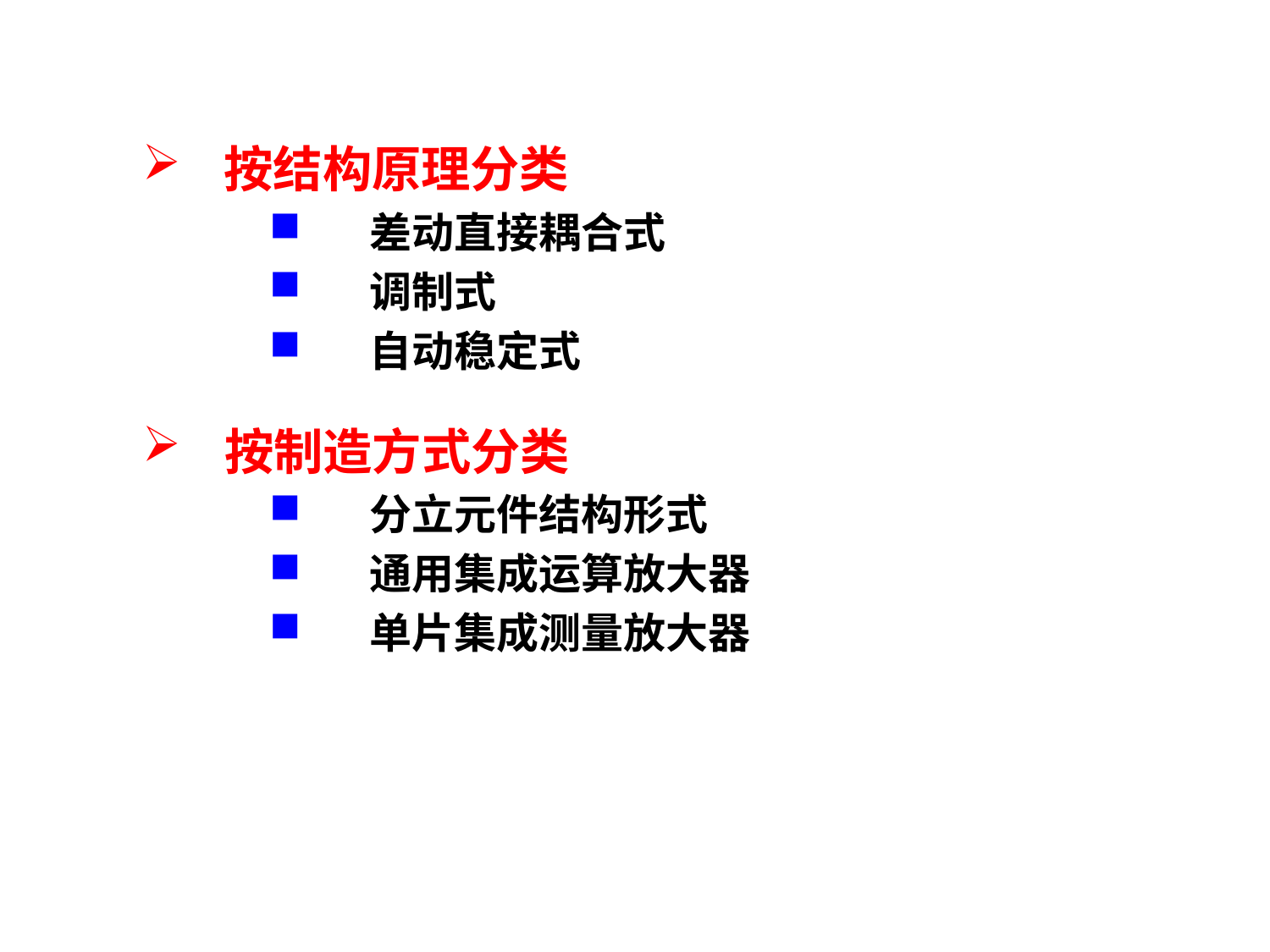

按结构原理分类
      差动直接耦合式
      调制式
      自动稳定式
  按制造方式分类
      分立元件结构形式
      通用集成运算放大器
      单片集成测量放大器